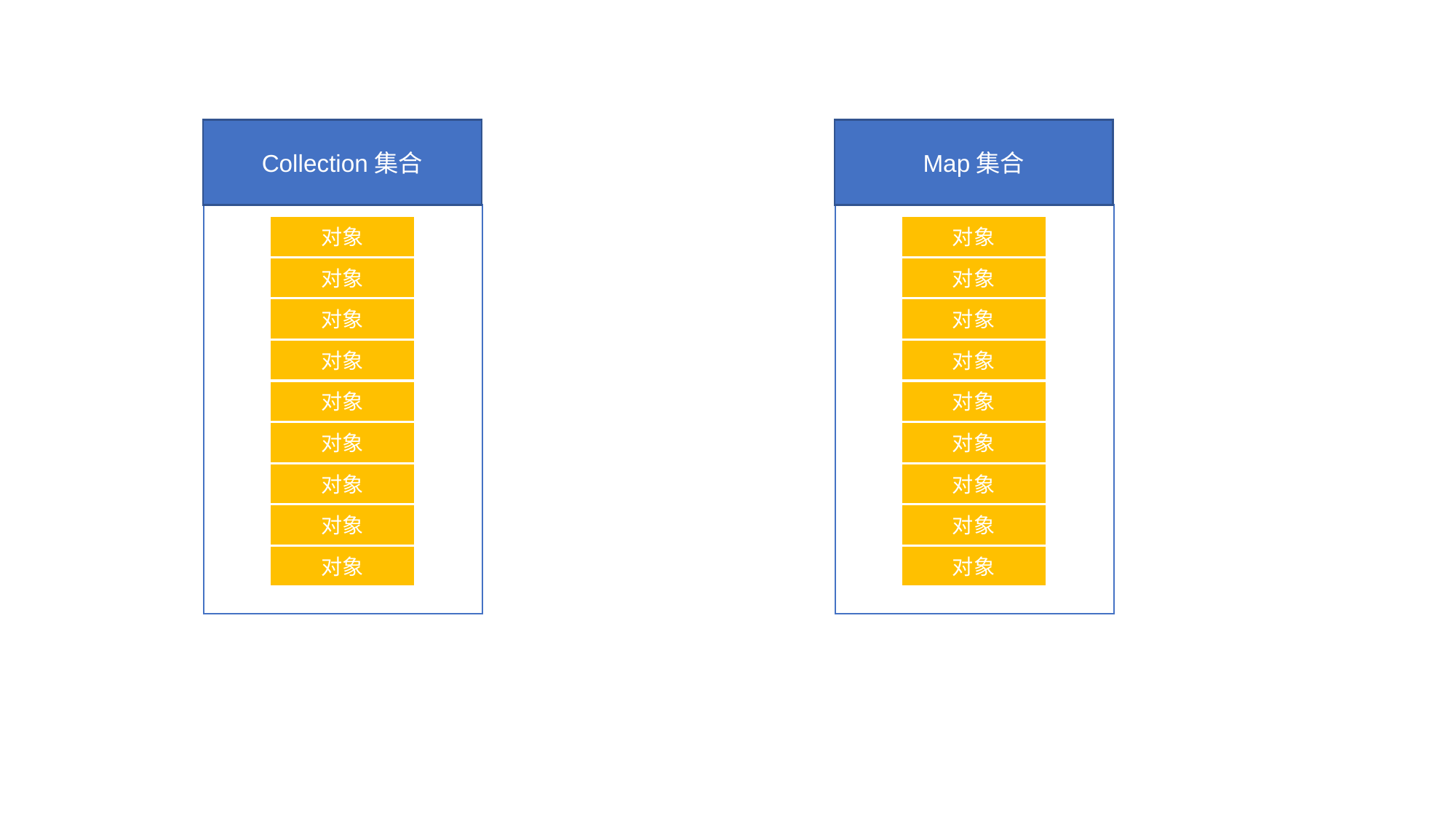

Collection集合
Map集合

对象
对象
对象
对象
对象
对象
对象
对象
对象
对象
对象
对象
对象
对象
对象
对象
对象
对象